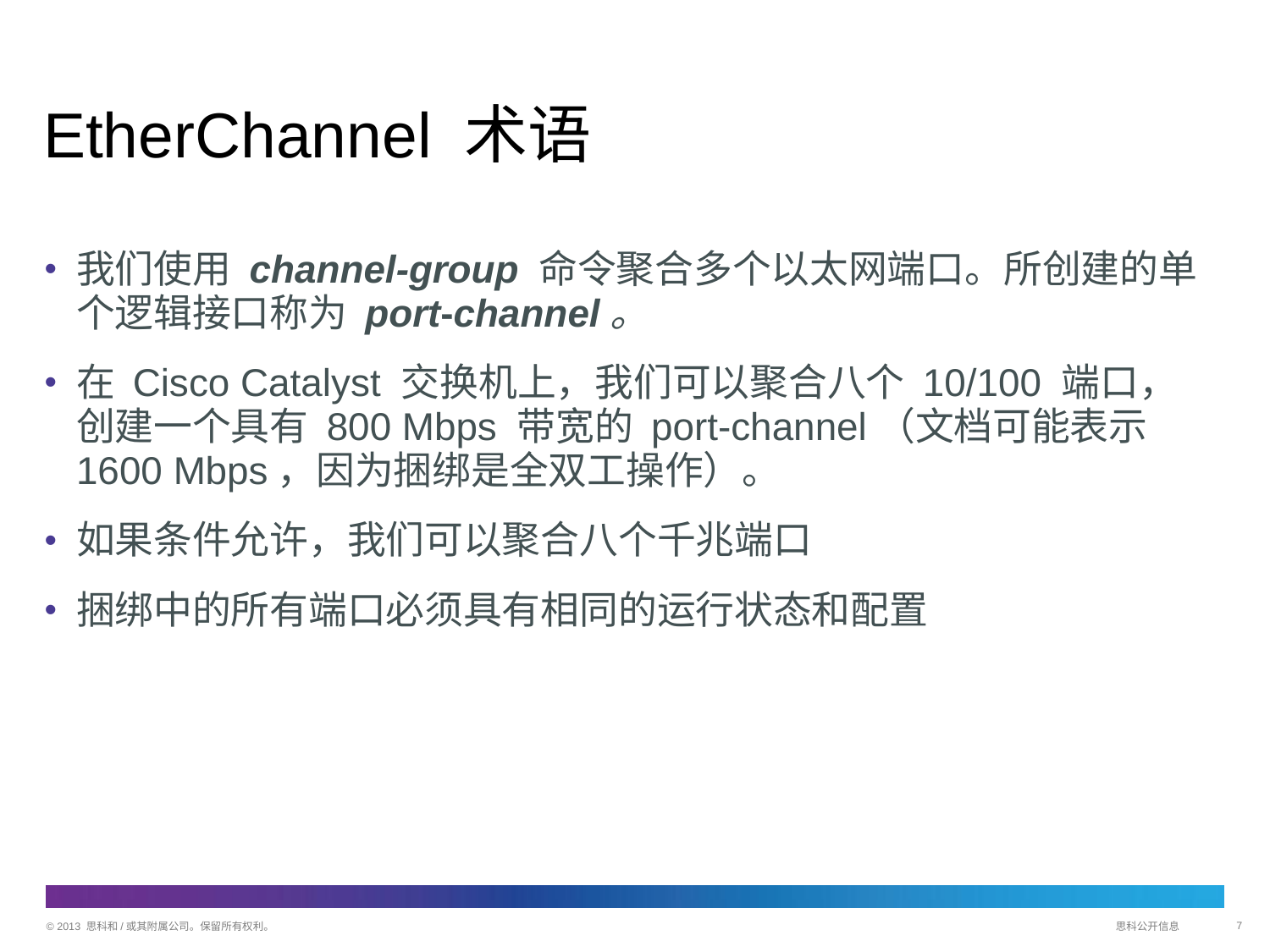

# EtherChannel 术语
我们使用 channel-group 命令聚合多个以太网端口。所创建的单个逻辑接口称为 port-channel。
在 Cisco Catalyst 交换机上，我们可以聚合八个 10/100 端口，创建一个具有 800 Mbps 带宽的 port-channel（文档可能表示 1600 Mbps，因为捆绑是全双工操作）。
如果条件允许，我们可以聚合八个千兆端口
捆绑中的所有端口必须具有相同的运行状态和配置